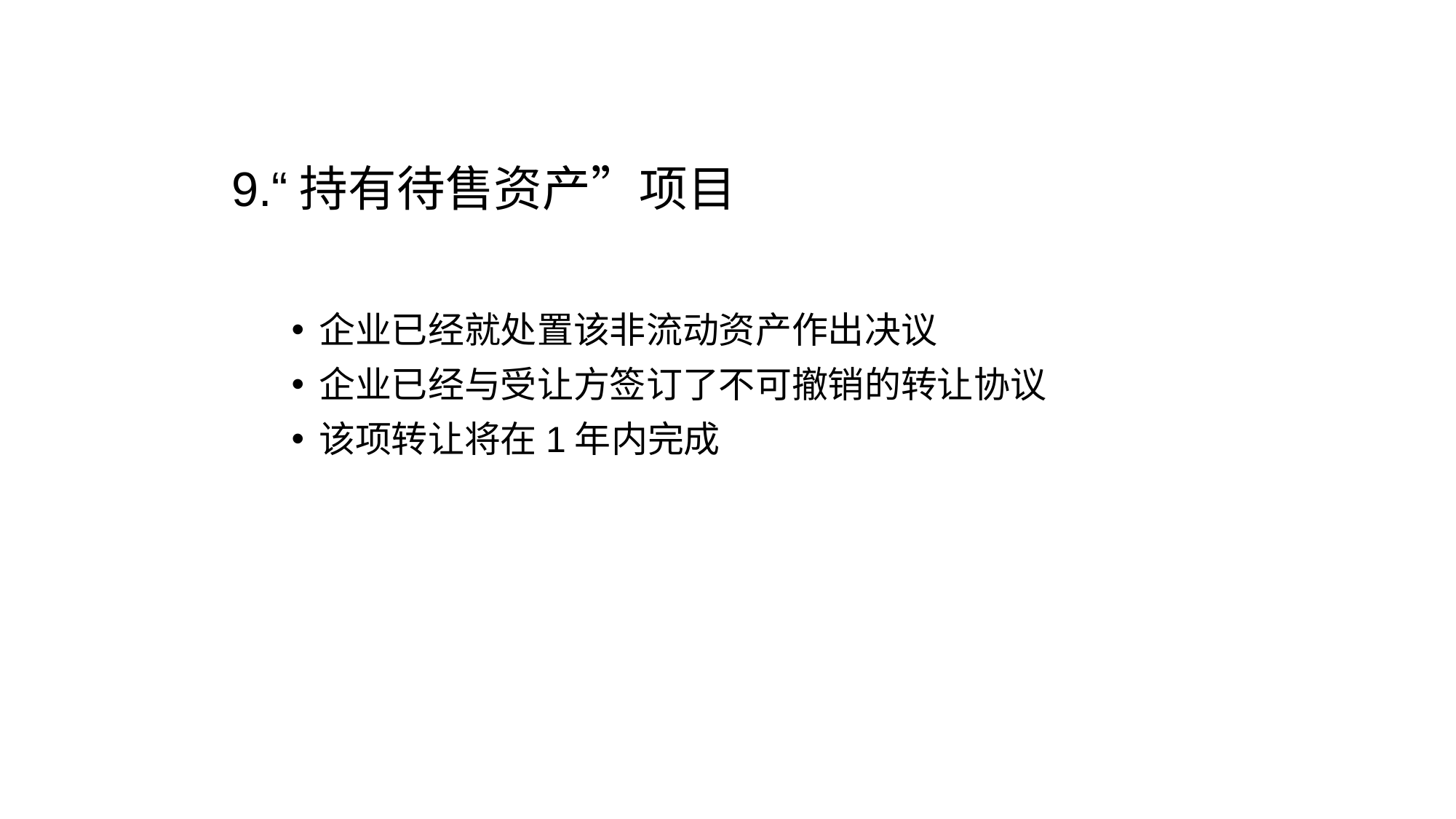

# 9.“持有待售资产”项目
企业已经就处置该非流动资产作出决议
企业已经与受让方签订了不可撤销的转让协议
该项转让将在1年内完成